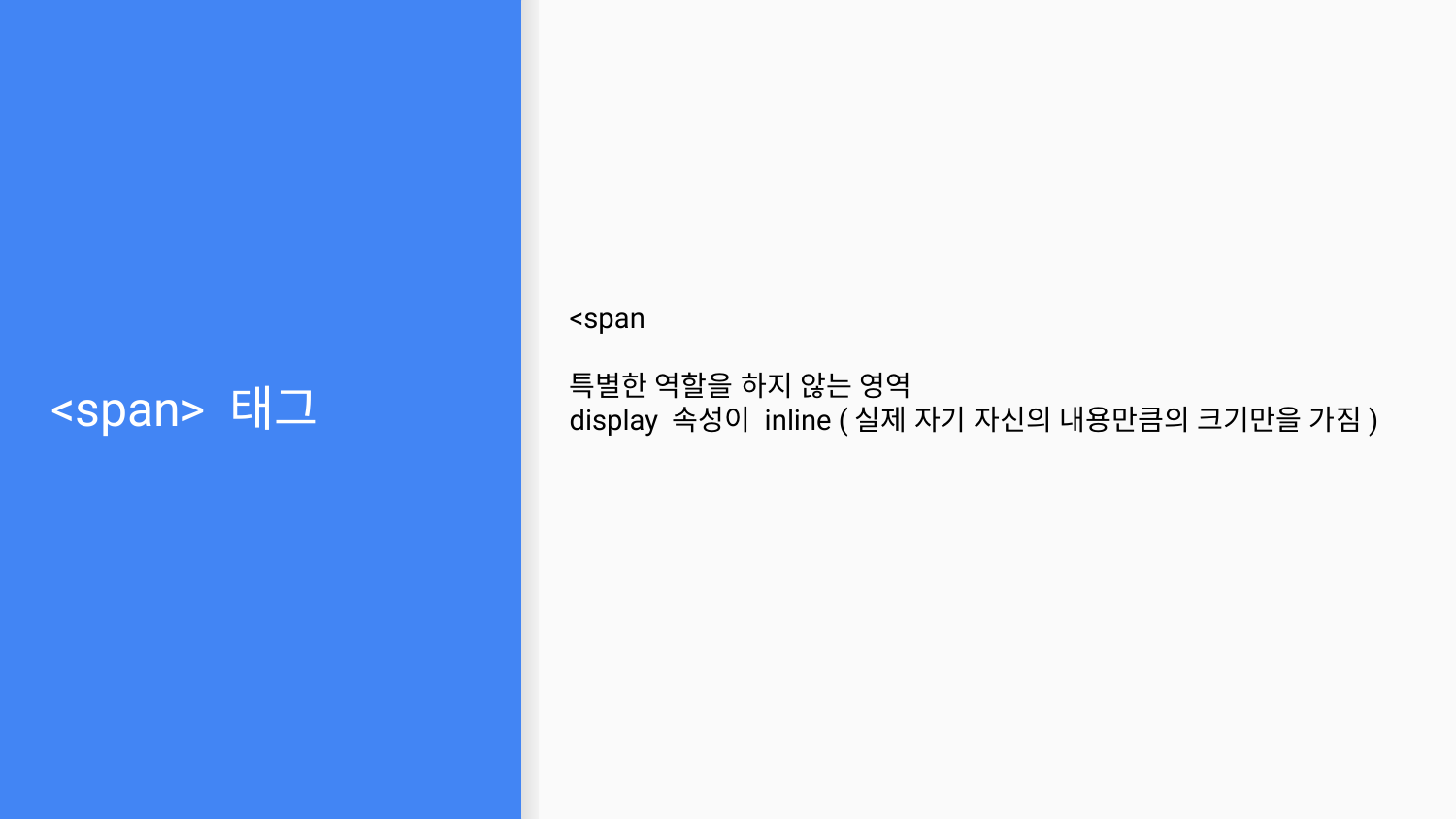

# <span> 태그
<span

특별한 역할을 하지 않는 영역
display 속성이 inline (실제 자기 자신의 내용만큼의 크기만을 가짐)